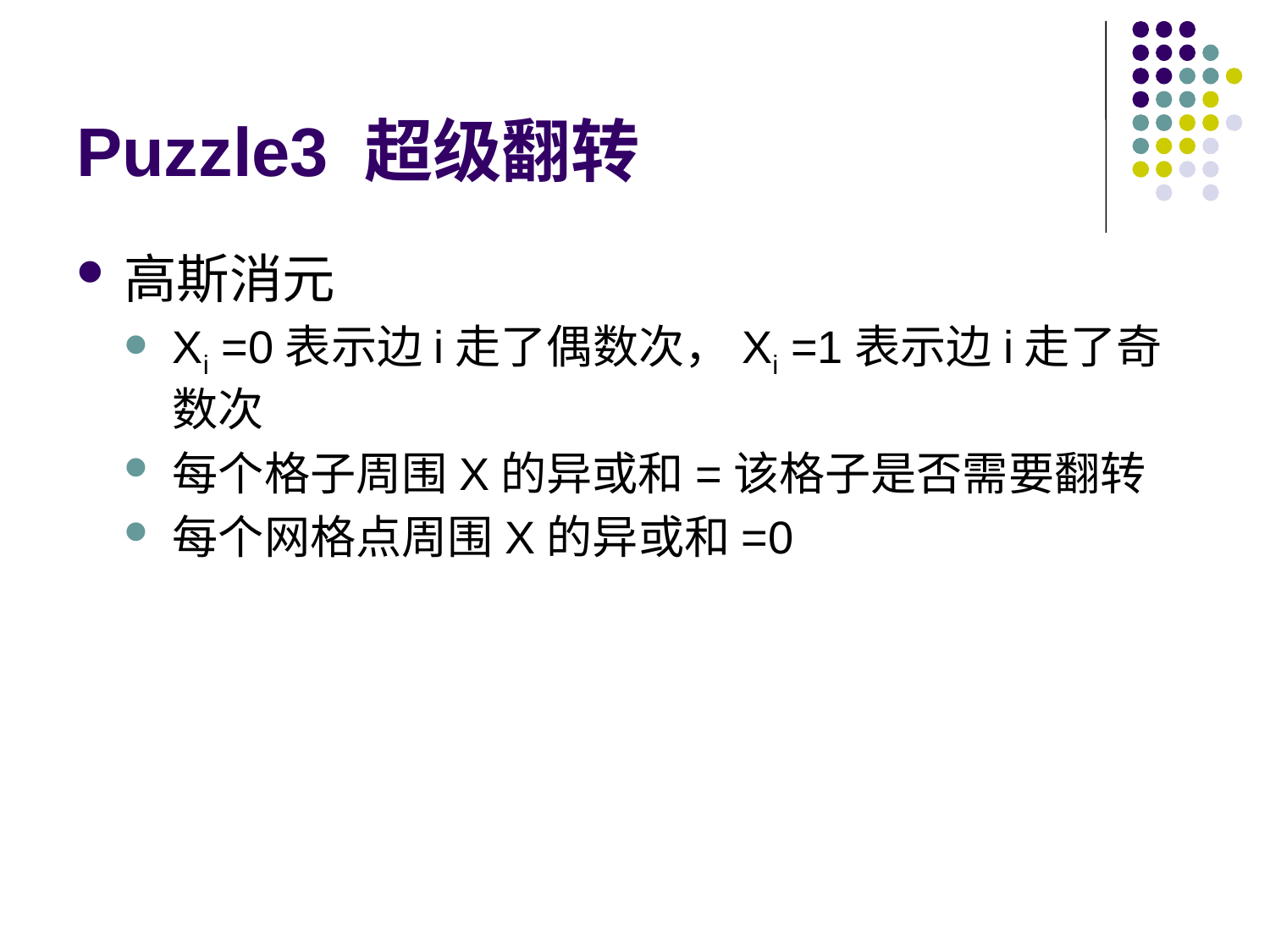

# Puzzle3 超级翻转
高斯消元
Xi =0表示边i走了偶数次，Xi =1表示边i走了奇数次
每个格子周围X的异或和=该格子是否需要翻转
每个网格点周围X的异或和=0